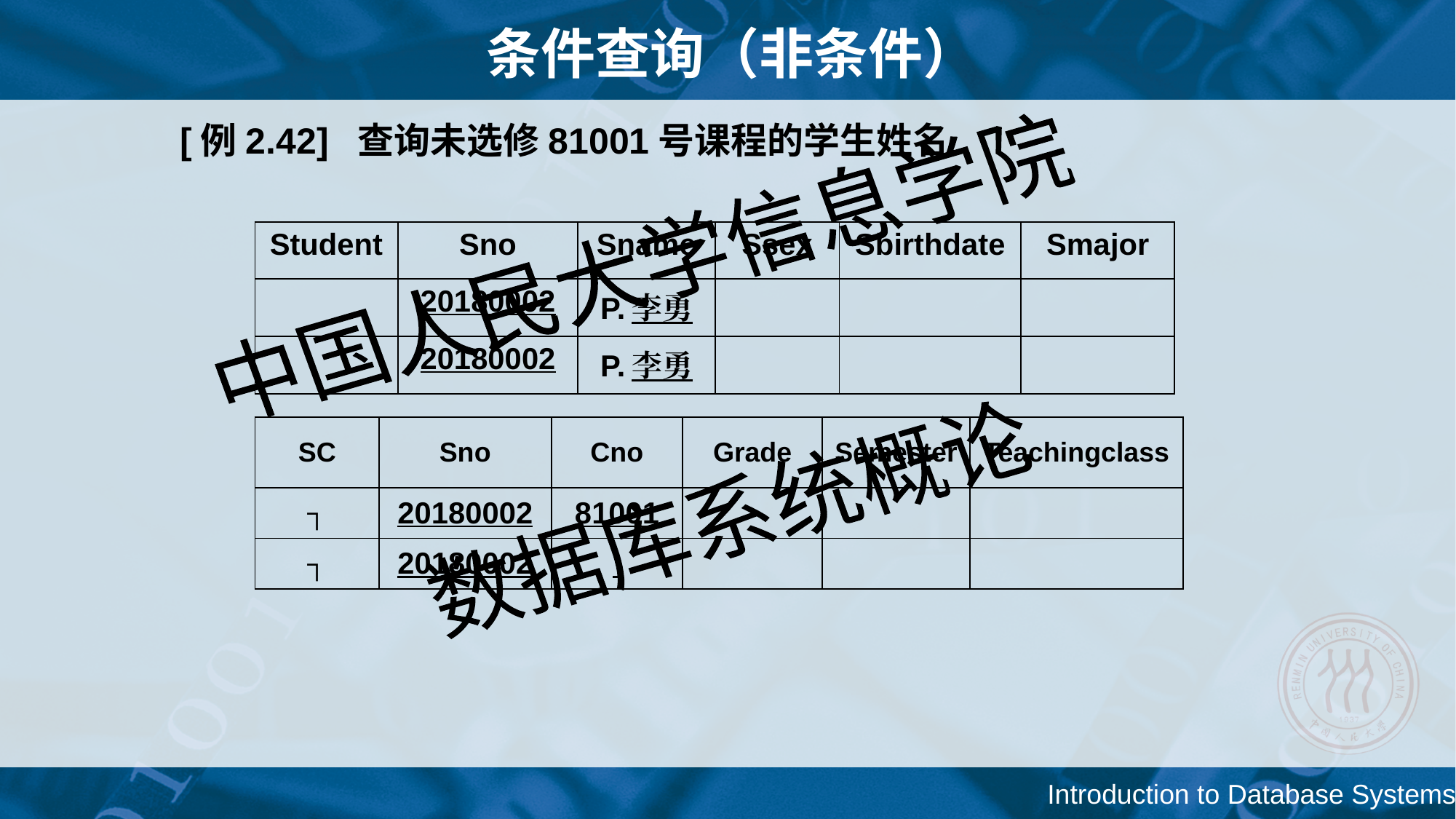

# 条件查询（非条件）
[例2.42]  查询未选修81001号课程的学生姓名

| Student | Sno | Sname | Ssex | Sbirthdate | Smajor |
| --- | --- | --- | --- | --- | --- |
|  | 20180002 | P.李勇 |  |  |  |
|  | 20180002 | P.李勇 |  |  |  |
| SC | Sno | Cno | Grade | Semester | Teachingclass |
| --- | --- | --- | --- | --- | --- |
| ┐ | 20180002 | 81001 |  |  |  |
| ┐ | 20180002 |  |  |  |  |